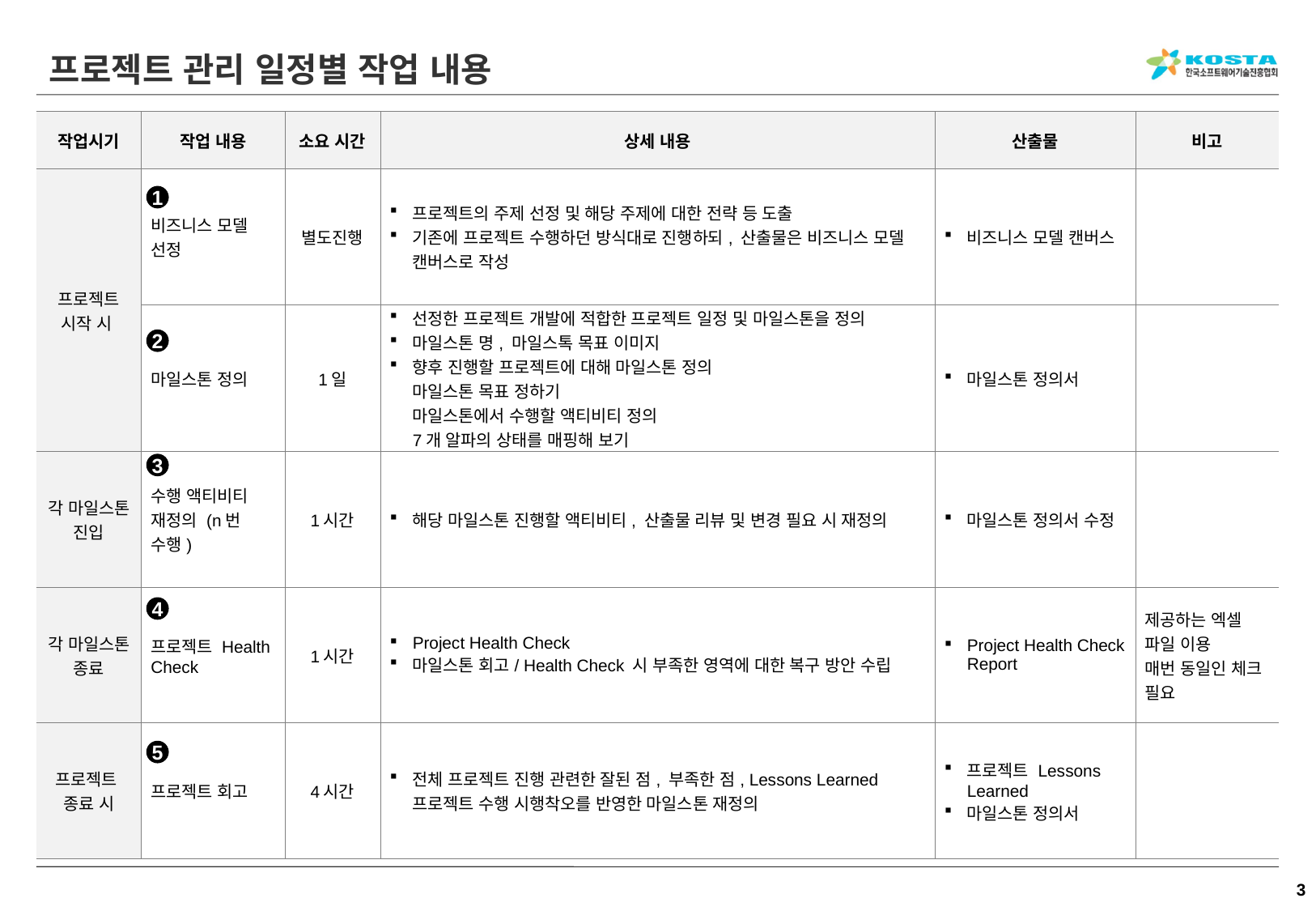

# 프로젝트 관리 일정별 작업 내용
| 작업시기 | 작업 내용 | 소요 시간 | 상세 내용 | 산출물 | 비고 |
| --- | --- | --- | --- | --- | --- |
| 프로젝트 시작 시 | 비즈니스 모델 선정 | 별도진행 | 프로젝트의 주제 선정 및 해당 주제에 대한 전략 등 도출 기존에 프로젝트 수행하던 방식대로 진행하되, 산출물은 비즈니스 모델 캔버스로 작성 | 비즈니스 모델 캔버스 |  |
|  | 마일스톤 정의 | 1일 | 선정한 프로젝트 개발에 적합한 프로젝트 일정 및 마일스톤을 정의 마일스톤 명, 마일스톡 목표 이미지 향후 진행할 프로젝트에 대해 마일스톤 정의 마일스톤 목표 정하기 마일스톤에서 수행할 액티비티 정의 7개 알파의 상태를 매핑해 보기 | 마일스톤 정의서 |  |
| 각 마일스톤 진입 | 수행 액티비티 재정의 (n번 수행) | 1시간 | 해당 마일스톤 진행할 액티비티, 산출물 리뷰 및 변경 필요 시 재정의 | 마일스톤 정의서 수정 |  |
| 각 마일스톤 종료 | 프로젝트 Health Check | 1시간 | Project Health Check 마일스톤 회고/ Health Check 시 부족한 영역에 대한 복구 방안 수립 | Project Health Check Report | 제공하는 엑셀 파일 이용 매번 동일인 체크 필요 |
| 프로젝트 종료 시 | 프로젝트 회고 | 4시간 | 전체 프로젝트 진행 관련한 잘된 점, 부족한 점, Lessons Learned 프로젝트 수행 시행착오를 반영한 마일스톤 재정의 | 프로젝트 Lessons Learned 마일스톤 정의서 |  |
1
2
3
4
5